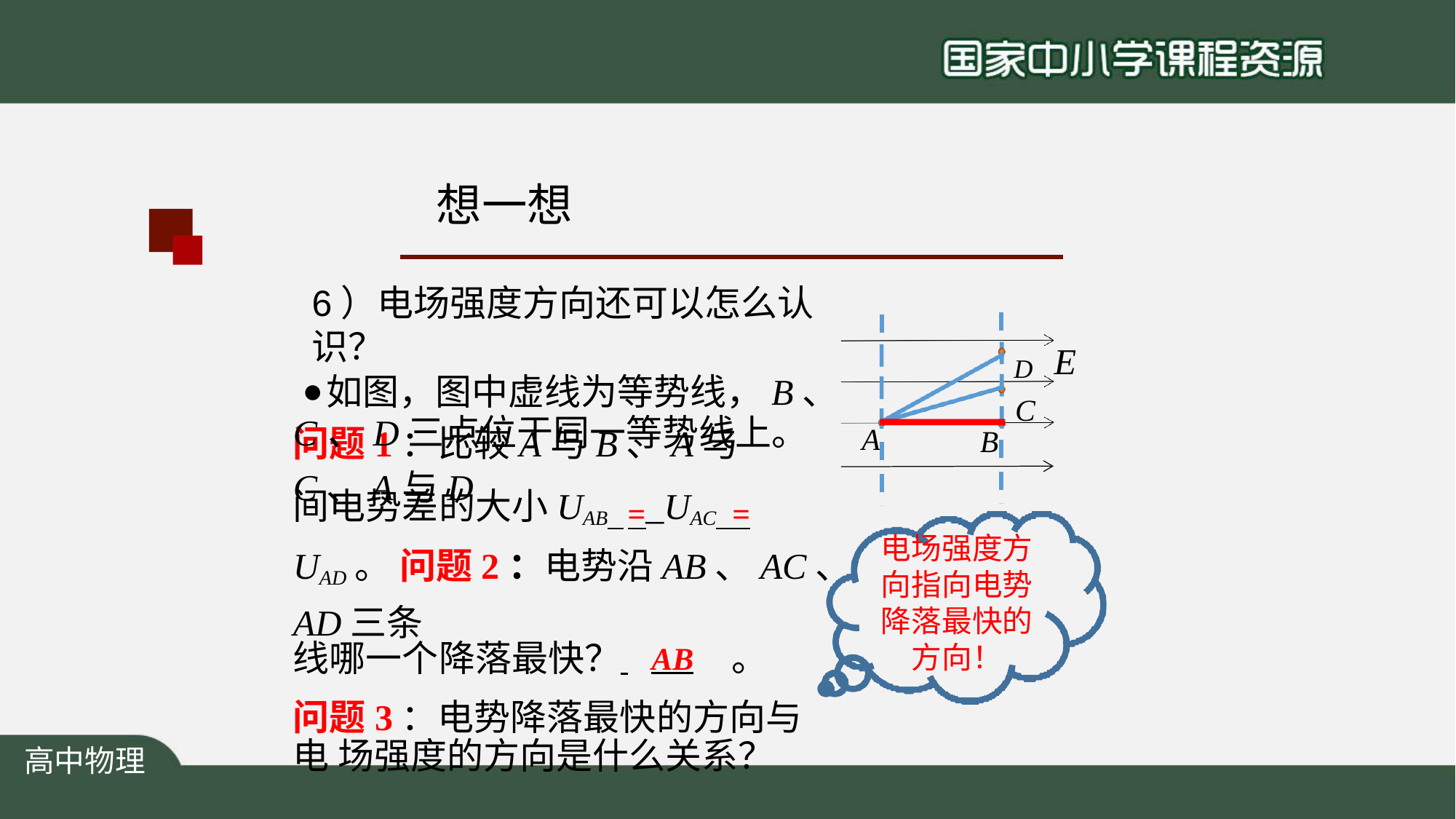

# 想一想

6）电场强度方向还可以怎么认识？
如图，图中虚线为等势线，B、
C、D三点位于同一等势线上。

D	E
C

A
问题1：比较A与B、A与C、A与D
B

间电势差的大小UAB  =_UAC  =	UAD。 问题2：电势沿AB、AC、AD三条
线哪一个降落最快？ 	AB	。
问题3：电势降落最快的方向与电 场强度的方向是什么关系？

电场强度方 向指向电势 降落最快的 方向！
高中物理